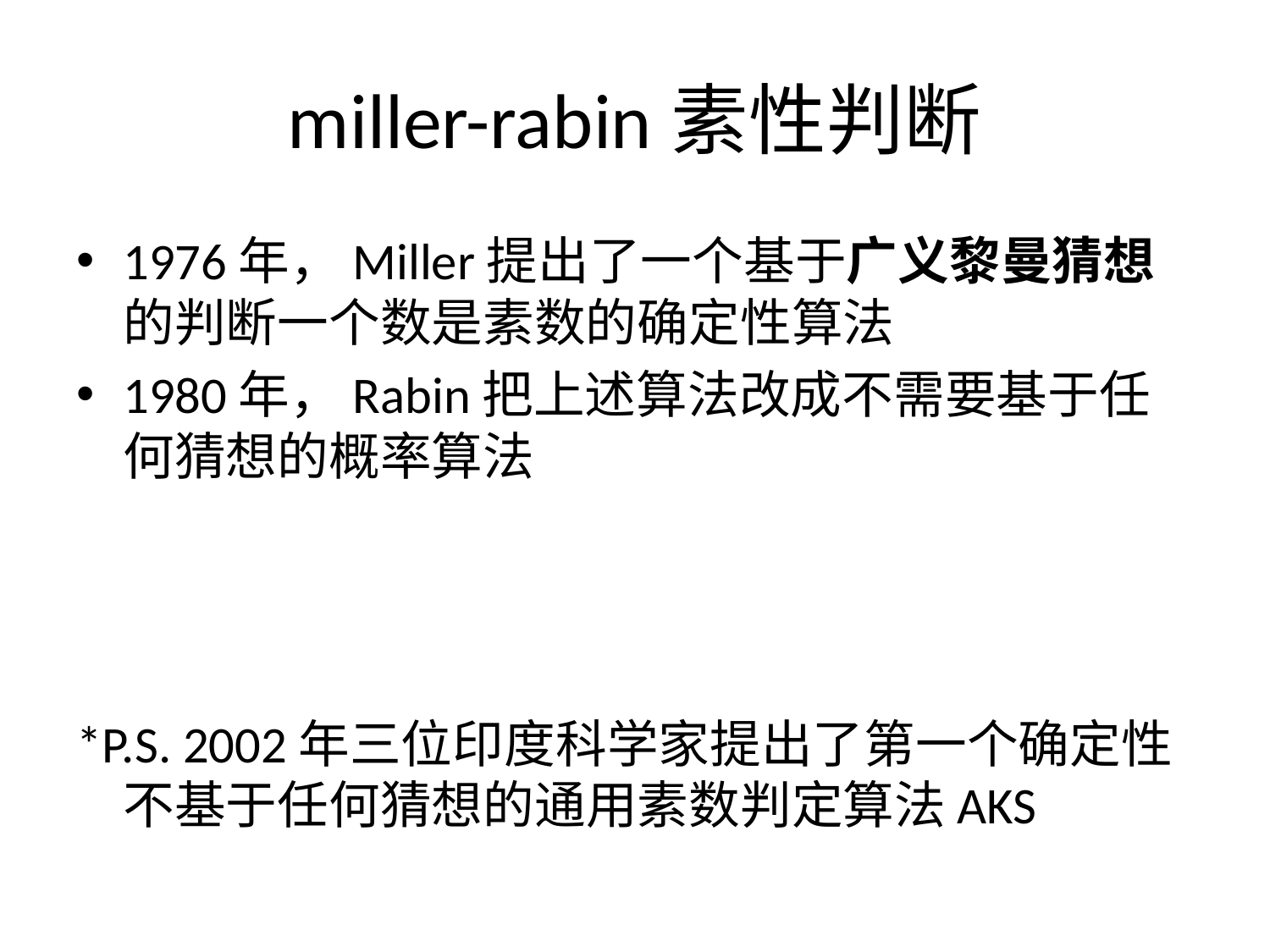

# miller-rabin素性判断
1976年，Miller提出了一个基于广义黎曼猜想的判断一个数是素数的确定性算法
1980年，Rabin把上述算法改成不需要基于任何猜想的概率算法

*P.S. 2002年三位印度科学家提出了第一个确定性不基于任何猜想的通用素数判定算法AKS